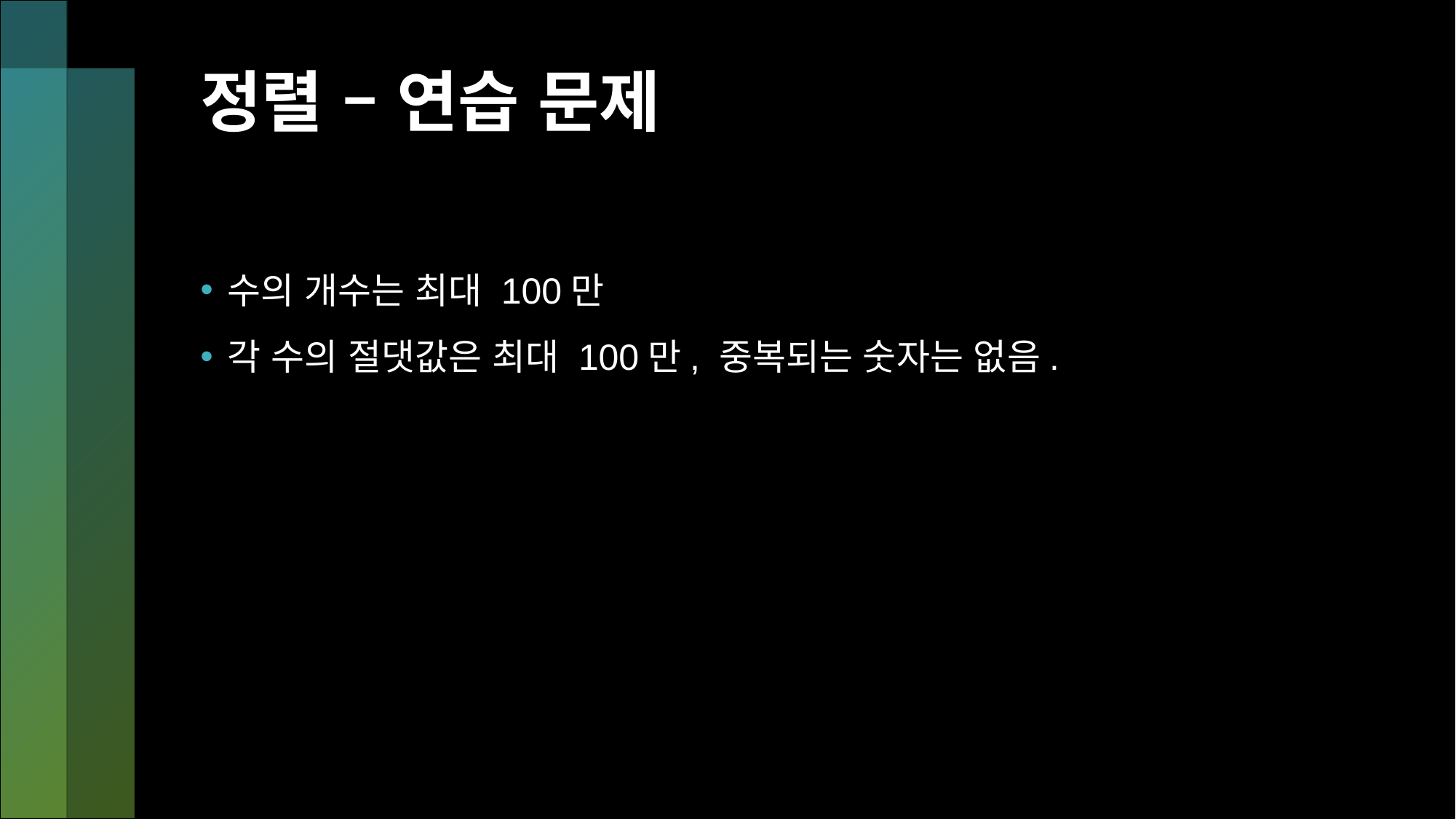

# 정렬 – 연습 문제
수의 개수는 최대 100만
각 수의 절댓값은 최대 100만, 중복되는 숫자는 없음.